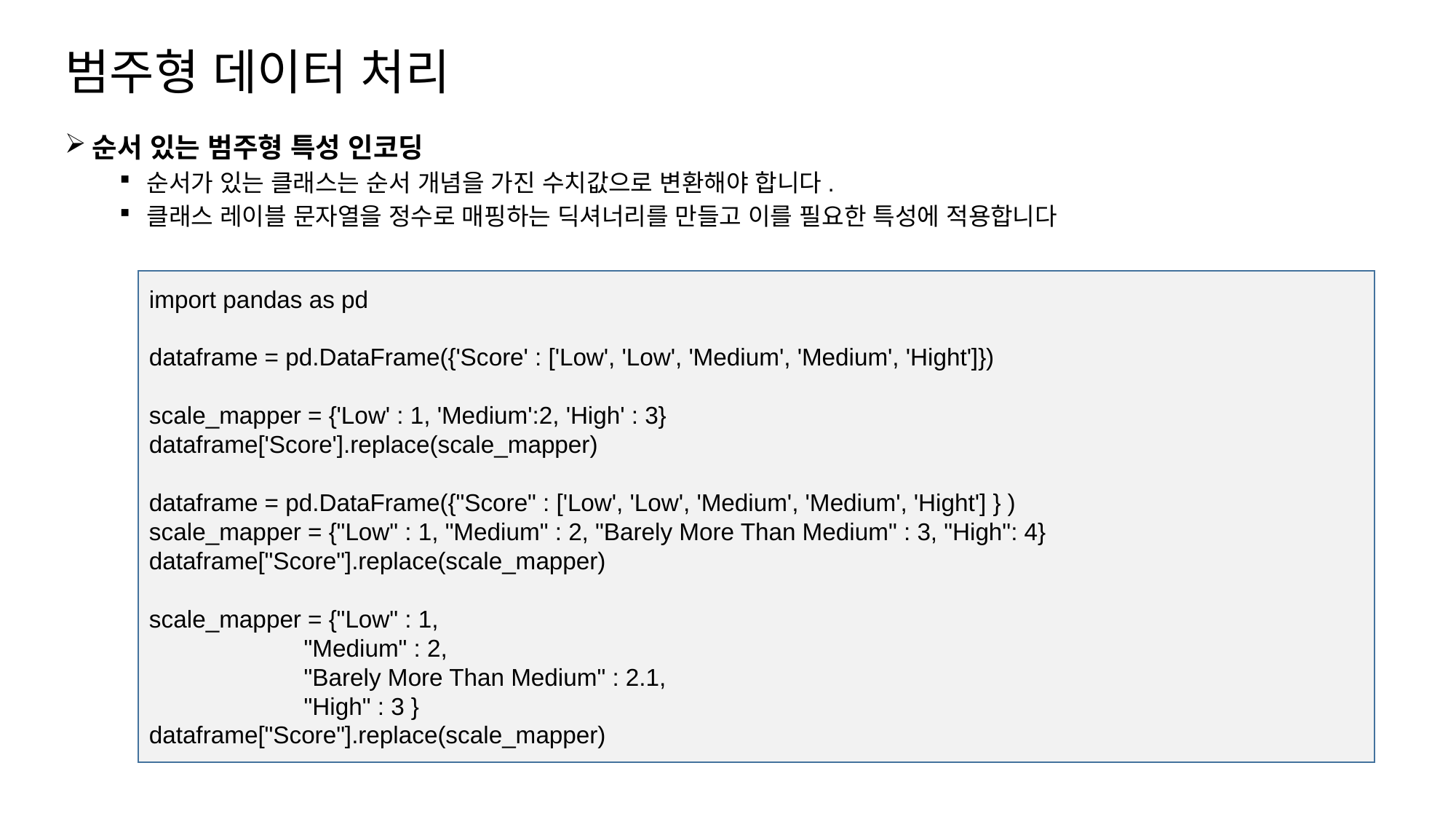

# 범주형 데이터 처리
순서 있는 범주형 특성 인코딩
순서가 있는 클래스는 순서 개념을 가진 수치값으로 변환해야 합니다.
클래스 레이블 문자열을 정수로 매핑하는 딕셔너리를 만들고 이를 필요한 특성에 적용합니다
import pandas as pd

dataframe = pd.DataFrame({'Score' : ['Low', 'Low', 'Medium', 'Medium', 'Hight']})

scale_mapper = {'Low' : 1, 'Medium':2, 'High' : 3}
dataframe['Score'].replace(scale_mapper)

dataframe = pd.DataFrame({"Score" : ['Low', 'Low', 'Medium', 'Medium', 'Hight'] } )
scale_mapper = {"Low" : 1, "Medium" : 2, "Barely More Than Medium" : 3, "High": 4}
dataframe["Score"].replace(scale_mapper)

scale_mapper = {"Low" : 1,
                       "Medium" : 2,
                       "Barely More Than Medium" : 2.1,
                       "High" : 3 }
dataframe["Score"].replace(scale_mapper)